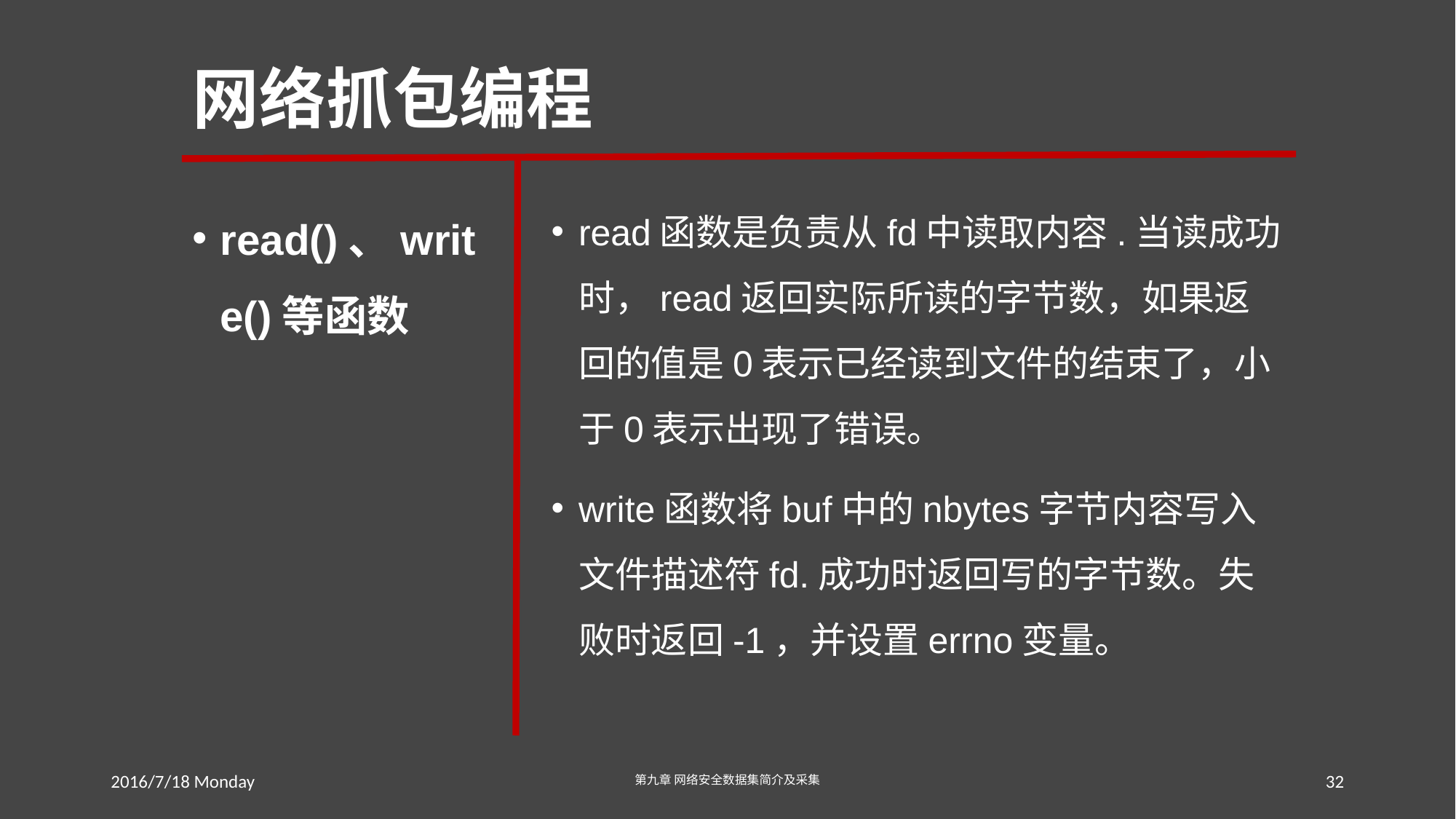

# 网络抓包编程
read()、write()等函数
read函数是负责从fd中读取内容.当读成功时，read返回实际所读的字节数，如果返回的值是0表示已经读到文件的结束了，小于0表示出现了错误。
write函数将buf中的nbytes字节内容写入文件描述符fd.成功时返回写的字节数。失败时返回-1，并设置errno变量。
2016/7/18 Monday
第九章 网络安全数据集简介及采集
32